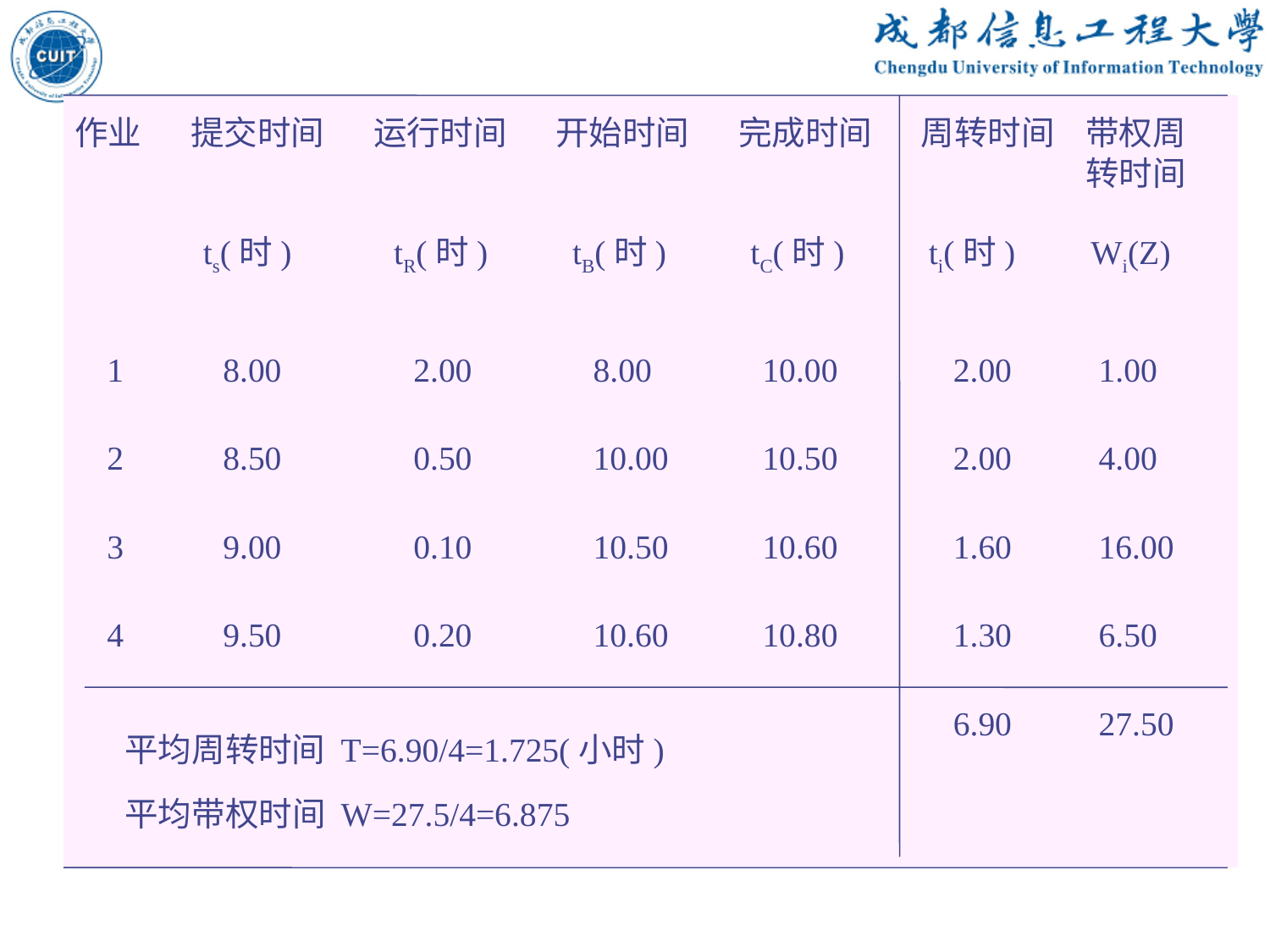

作业
提交时间
运行时间
开始时间
完成时间
周转时间
带权周
转时间
ts(时)
tR(时)
tB(时)
tC(时)
ti(时)
Wi(Z)
1
2
3
4
8.00
8.50
9.00
9.50
2.00
0.50
0.10
0.20
8.00
10.00
10.50
10.60
10.00
10.50
10.60
10.80
2.00
2.00
1.60
1.30
6.90
1.00
4.00
16.00
6.50
27.50

平均周转时间 T=6.90/4=1.725(小时)
平均带权时间 W=27.5/4=6.875